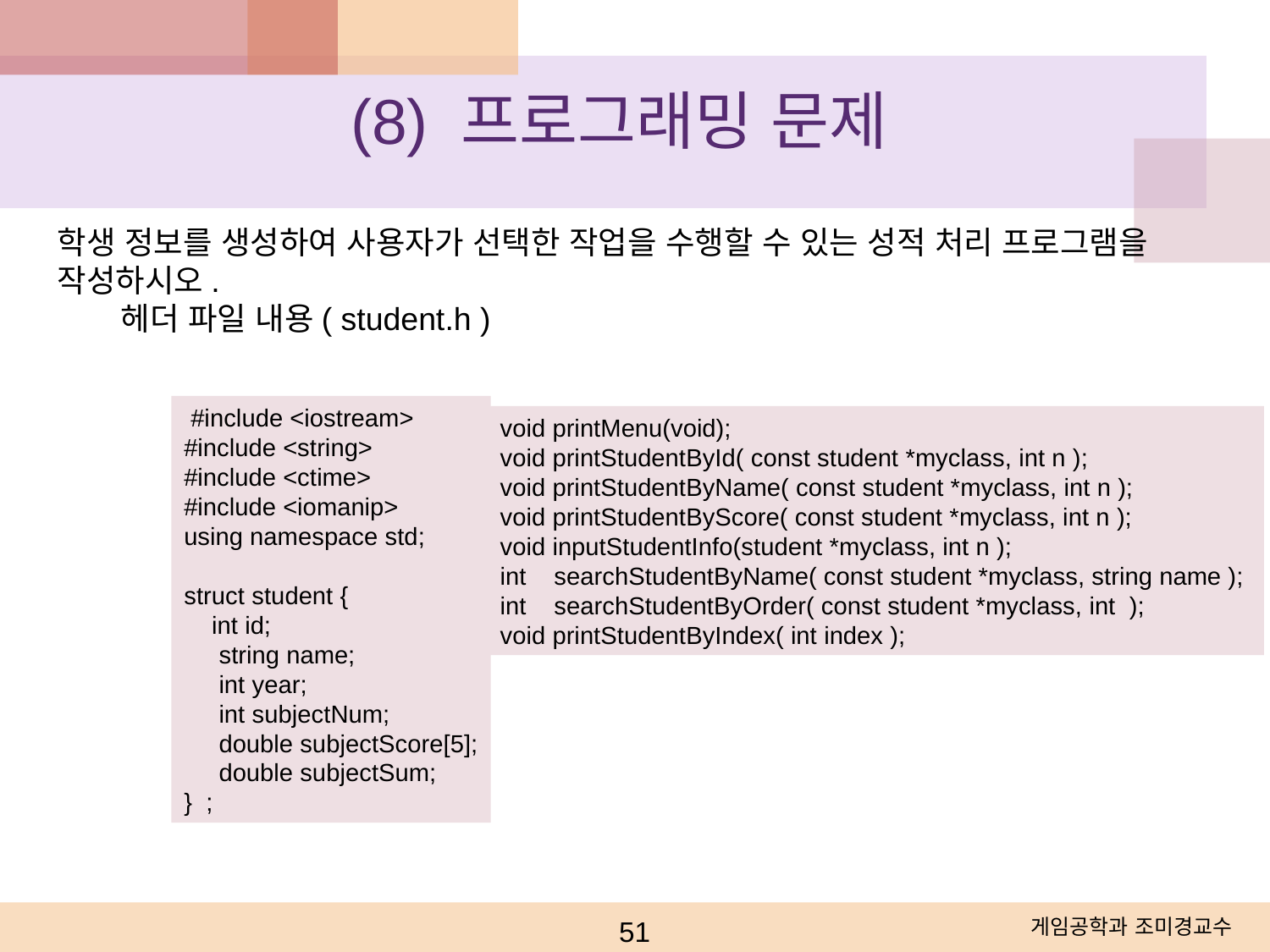

(8) 프로그래밍 문제
학생 정보를 생성하여 사용자가 선택한 작업을 수행할 수 있는 성적 처리 프로그램을 작성하시오.
헤더 파일 내용( student.h )

 #include <iostream>
#include <string>
#include <ctime>
#include <iomanip>
using namespace std;

struct student {
    int id;
     string name;
     int year;
     int subjectNum;
     double subjectScore[5];
     double subjectSum;
}  ;
void printMenu(void);
void printStudentById( const student *myclass, int n );
void printStudentByName( const student *myclass, int n );
void printStudentByScore( const student *myclass, int n );
void inputStudentInfo(student *myclass, int n );
int    searchStudentByName( const student *myclass, string name );
int    searchStudentByOrder( const student *myclass, int  );
void printStudentByIndex( int index );
51
게임공학과 조미경교수